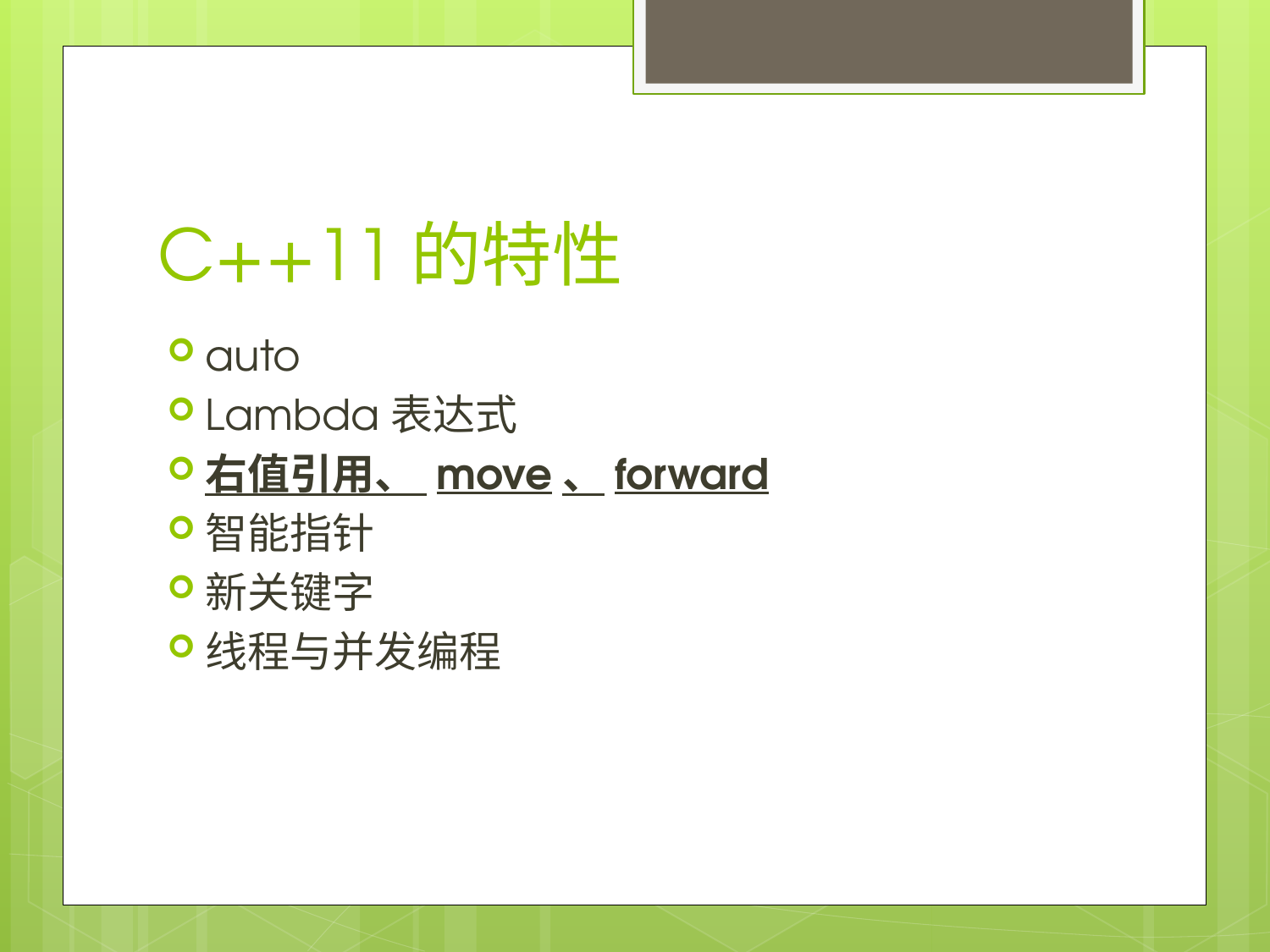

# C++11的特性
auto
Lambda表达式
右值引用、 move、forward
智能指针
新关键字
线程与并发编程